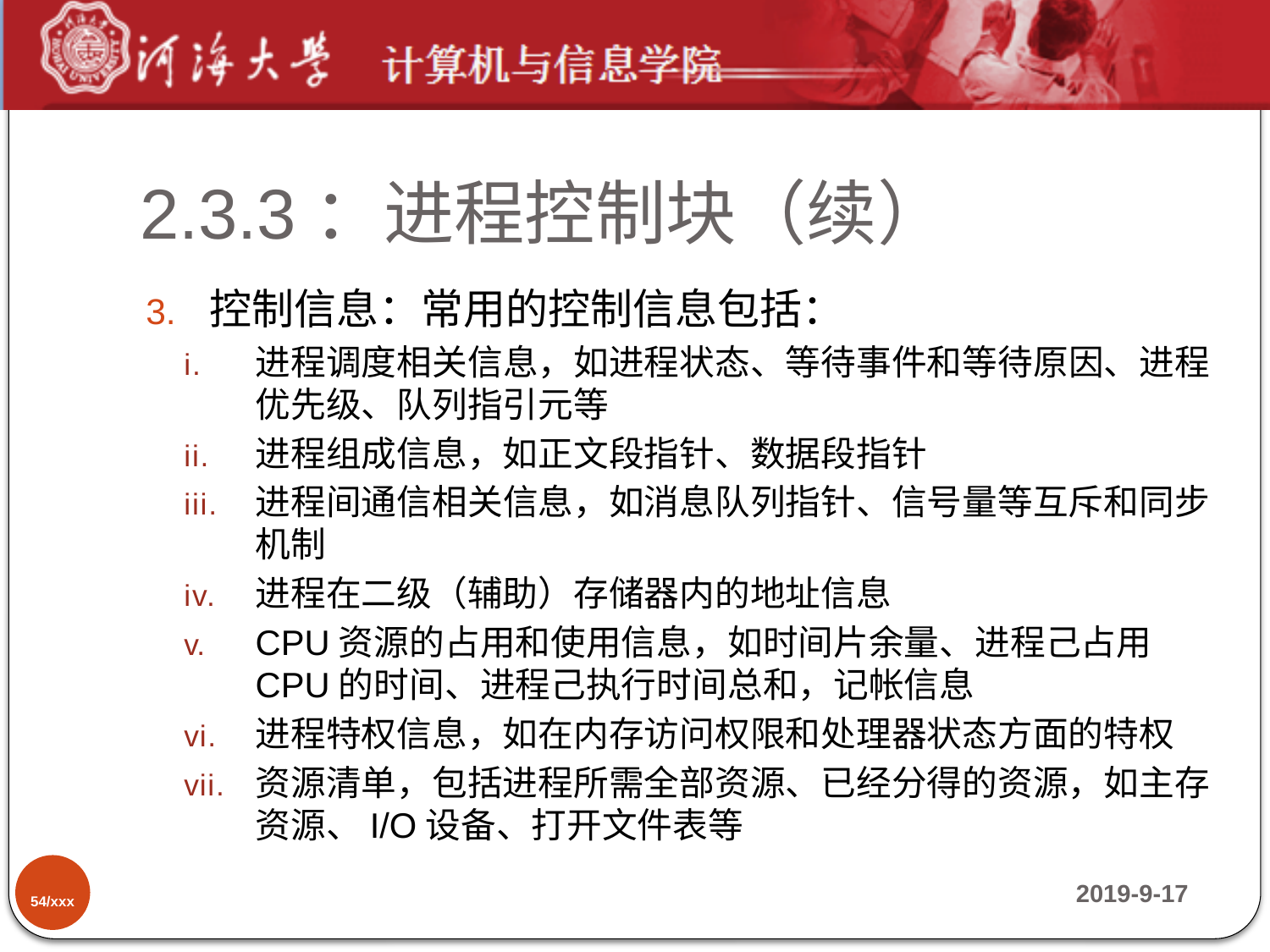

# 2.3.3：进程控制块（续）
控制信息：常用的控制信息包括：
进程调度相关信息，如进程状态、等待事件和等待原因、进程优先级、队列指引元等
进程组成信息，如正文段指针、数据段指针
进程间通信相关信息，如消息队列指针、信号量等互斥和同步机制
进程在二级（辅助）存储器内的地址信息
CPU资源的占用和使用信息，如时间片余量、进程己占用CPU的时间、进程己执行时间总和，记帐信息
进程特权信息，如在内存访问权限和处理器状态方面的特权
资源清单，包括进程所需全部资源、已经分得的资源，如主存资源、I/O设备、打开文件表等

54/xxx
2019-9-17